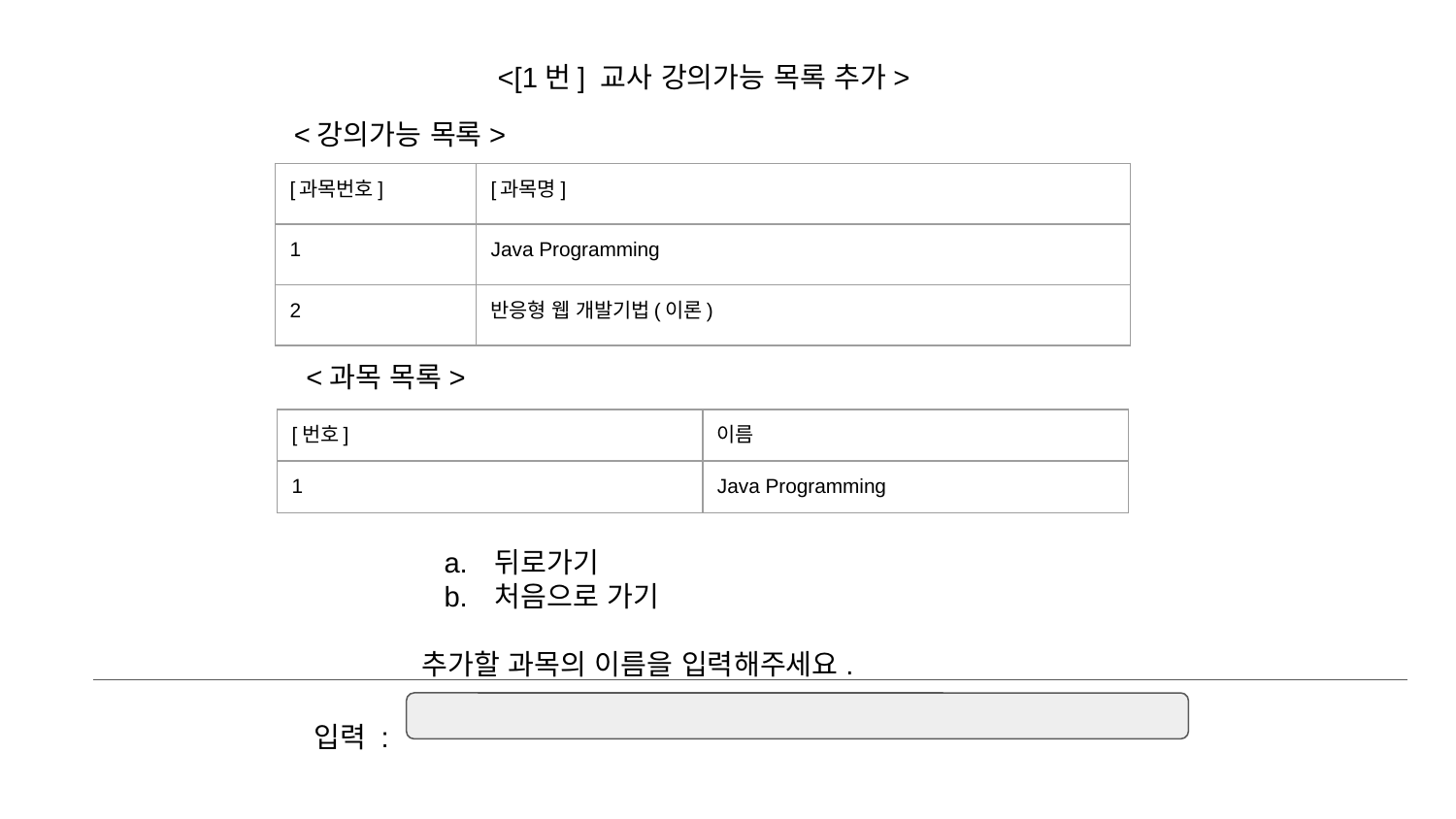

<[1번] 교사 강의가능 목록 추가>

뒤로가기
처음으로 가기

추가할 과목의 이름을 입력해주세요.
<강의가능 목록>
| [과목번호] | [과목명] |
| --- | --- |
| 1 | Java Programming |
| 2 | 반응형 웹 개발기법(이론) |
<과목 목록>
| [번호] | 이름 |
| --- | --- |
| 1 | Java Programming |
입력 :